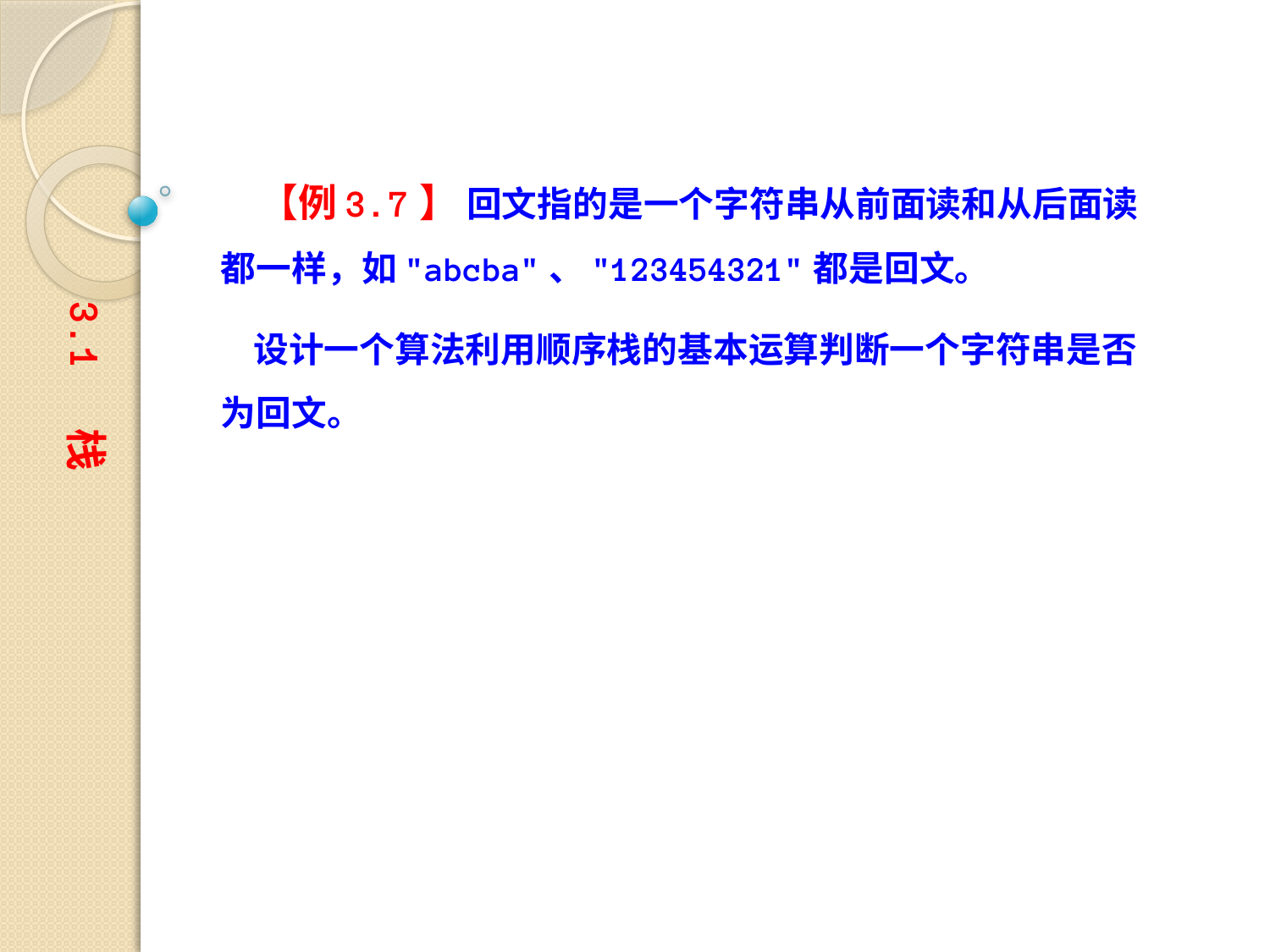

【例3.7】 回文指的是一个字符串从前面读和从后面读都一样，如"abcba"、"123454321"都是回文。
   设计一个算法利用顺序栈的基本运算判断一个字符串是否为回文。
3.1  栈